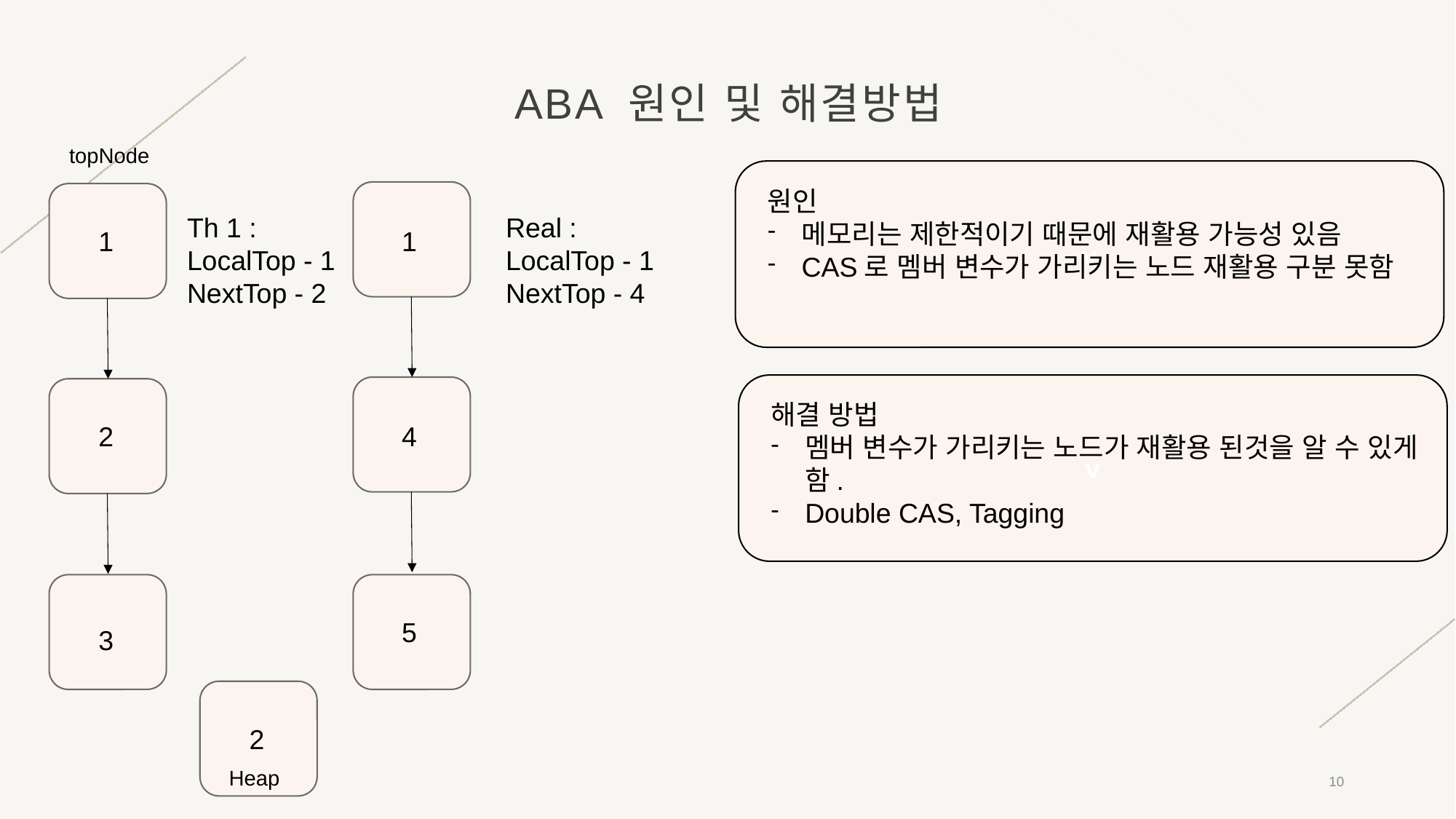

# Aba 원인 및 해결방법
topNode
v
원인
메모리는 제한적이기 때문에 재활용 가능성 있음
CAS로 멤버 변수가 가리키는 노드 재활용 구분 못함

Th 1 :
LocalTop - 1
NextTop - 2
Real :
LocalTop - 1
NextTop - 4
1
1
v

해결 방법
멤버 변수가 가리키는 노드가 재활용 된것을 알 수 있게 함.
Double CAS, Tagging
4
2

5
3

2
10
Heap